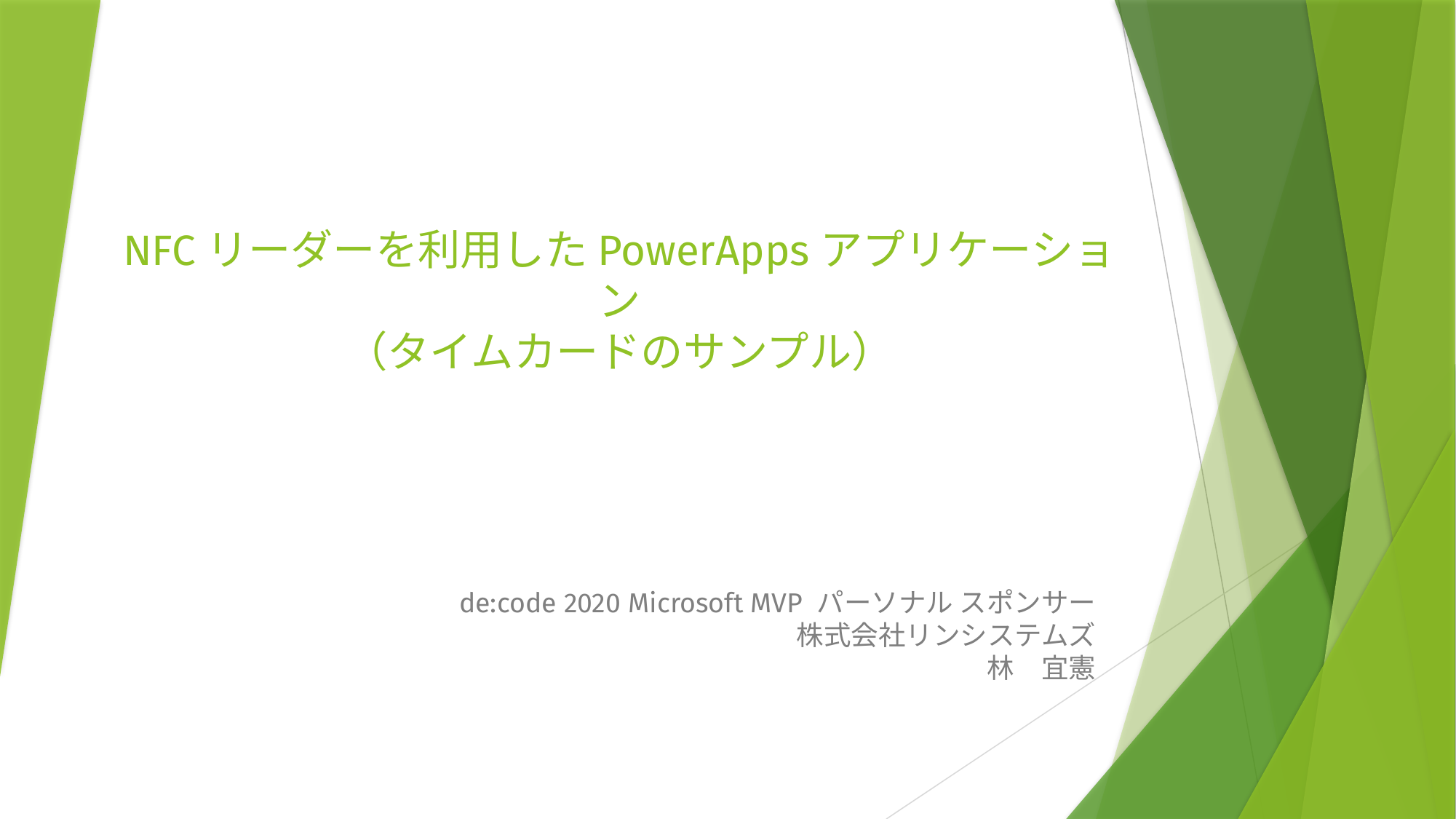

# NFCリーダーを利用したPowerAppsアプリケーション （タイムカードのサンプル）

de:code 2020 Microsoft MVP パーソナル スポンサー
株式会社リンシステムズ
林　宜憲